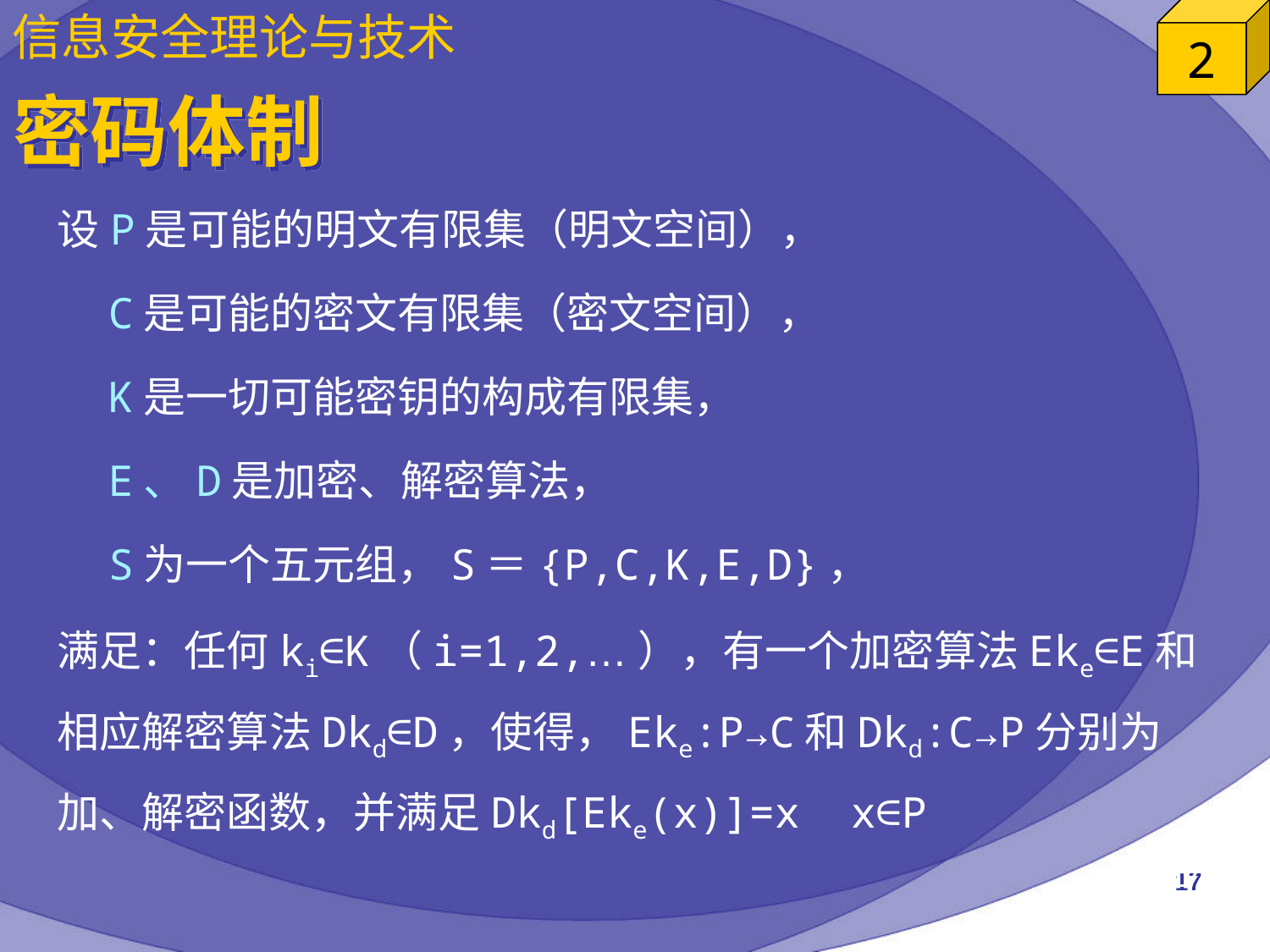

# 密码体制
设P是可能的明文有限集（明文空间），
  C是可能的密文有限集（密文空间），
  K是一切可能密钥的构成有限集，
  E、D是加密、解密算法，
  S为一个五元组，S＝{P,C,K,E,D}，
满足：任何ki∈K（i=1,2,…），有一个加密算法Eke∈E和相应解密算法Dkd∈D，使得，Eke:P→C和Dkd:C→P分别为加、解密函数，并满足Dkd[Eke(x)]=x  x∈P
17